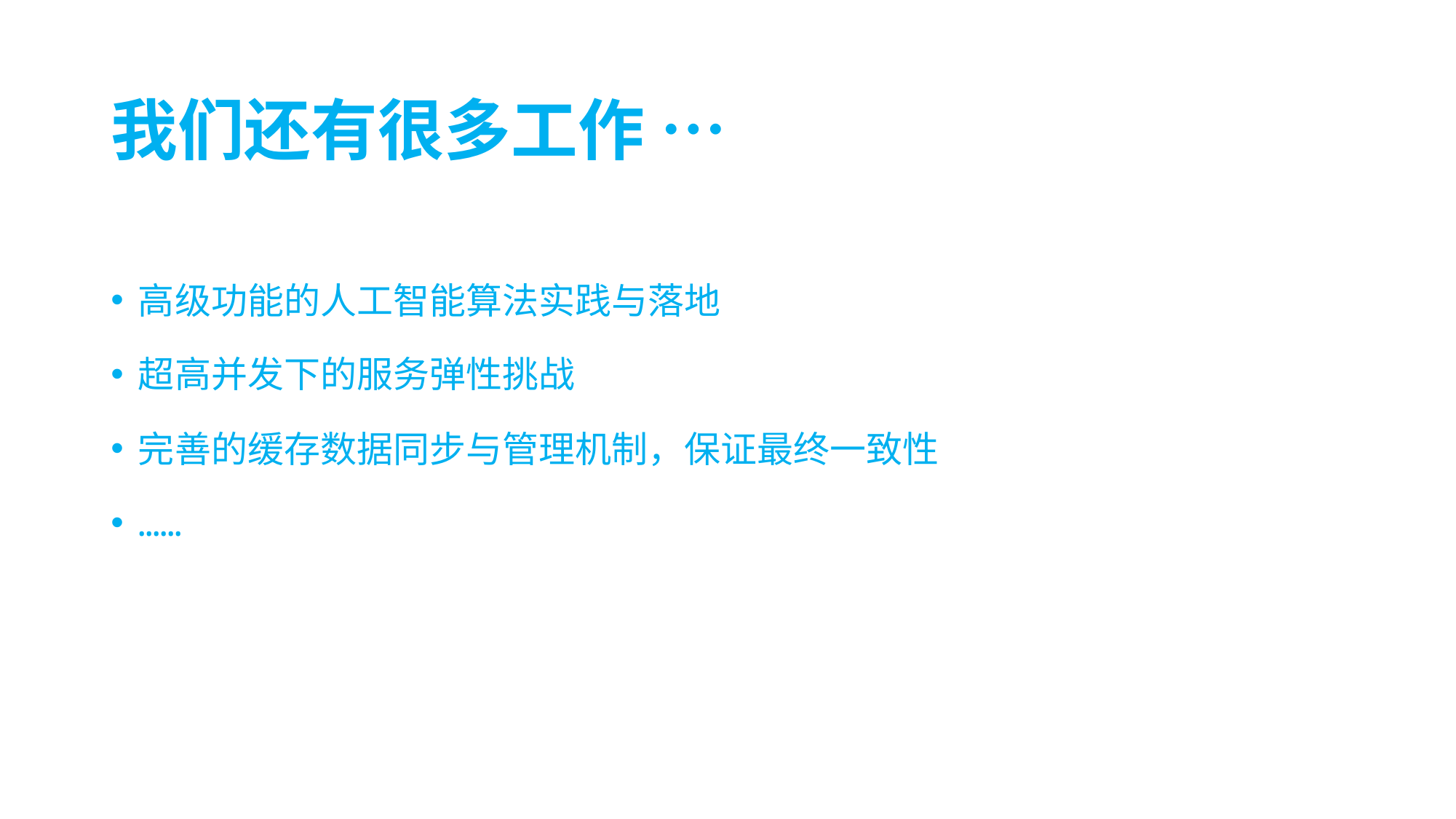

# 我们还有很多工作 …
高级功能的人工智能算法实践与落地
超高并发下的服务弹性挑战
完善的缓存数据同步与管理机制，保证最终一致性
……